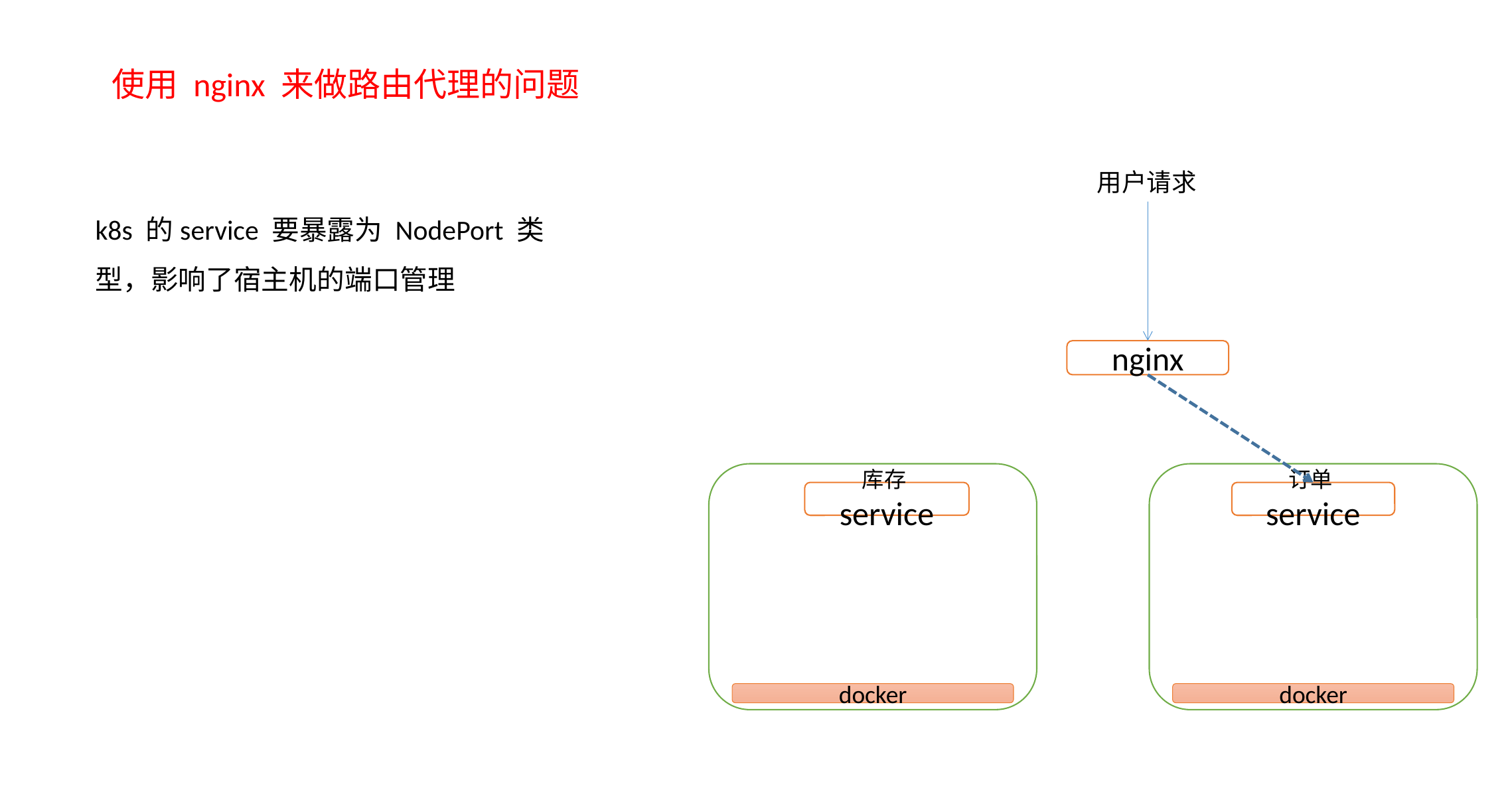

使用 nginx 来做路由代理的问题
用户请求
k8s 的service 要暴露为 NodePort 类型，影响了宿主机的端口管理
nginx

库存service
订单service
docker
docker